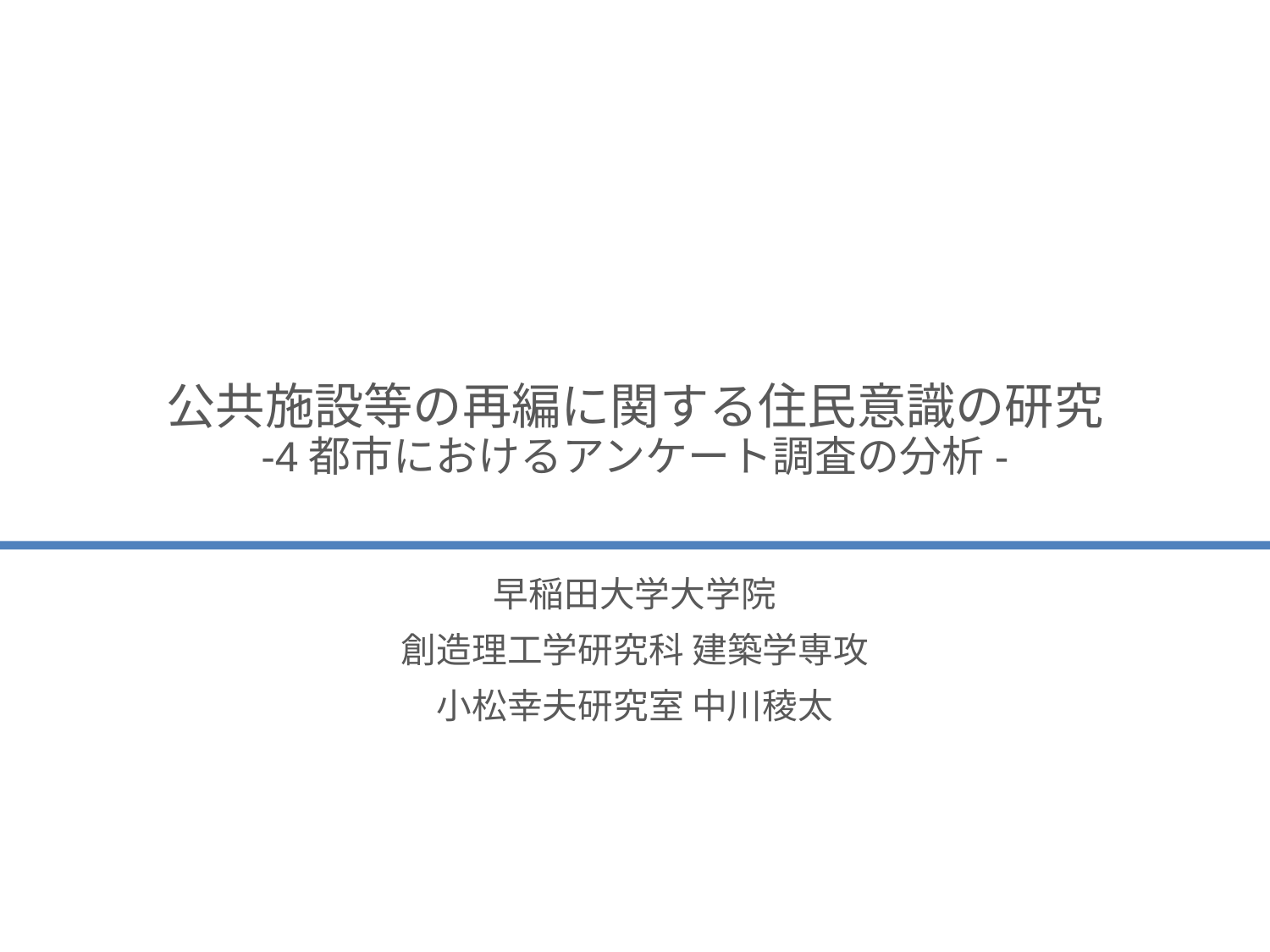

# 公共施設等の再編に関する住民意識の研究 -4都市におけるアンケート調査の分析-
早稲田大学大学院
創造理工学研究科 建築学専攻
小松幸夫研究室 中川稜太